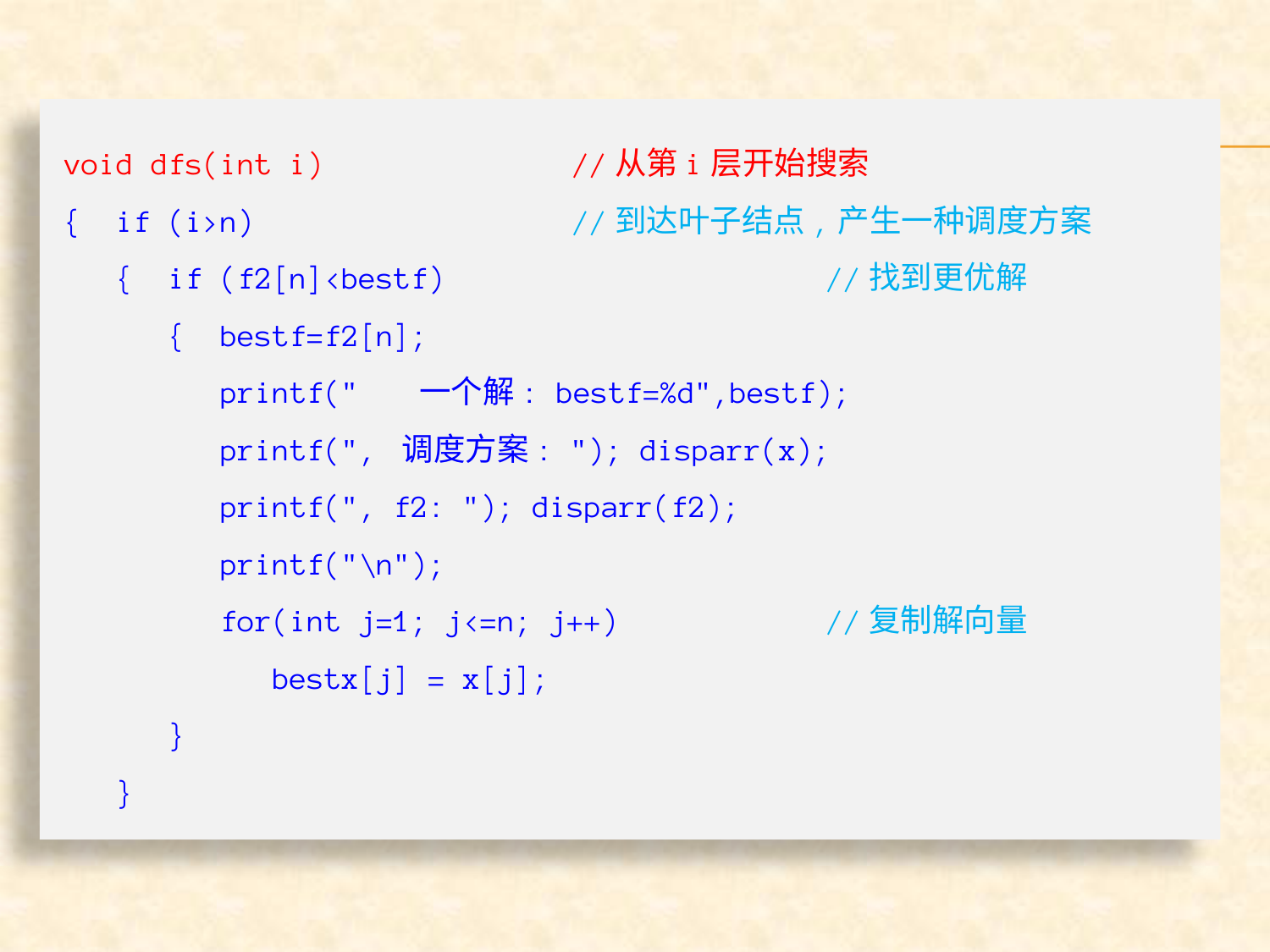

void dfs(int i)		//从第i层开始搜索
{  if (i>n)			//到达叶子结点,产生一种调度方案
   {  if (f2[n]<bestf)			//找到更优解
      {  bestf=f2[n];
         printf("   一个解: bestf=%d",bestf);
         printf(", 调度方案: "); disparr(x);
         printf(", f2: "); disparr(f2);
         printf("\n");
         for(int j=1; j<=n; j++)		//复制解向量
            bestx[j] = x[j];
      }
   }